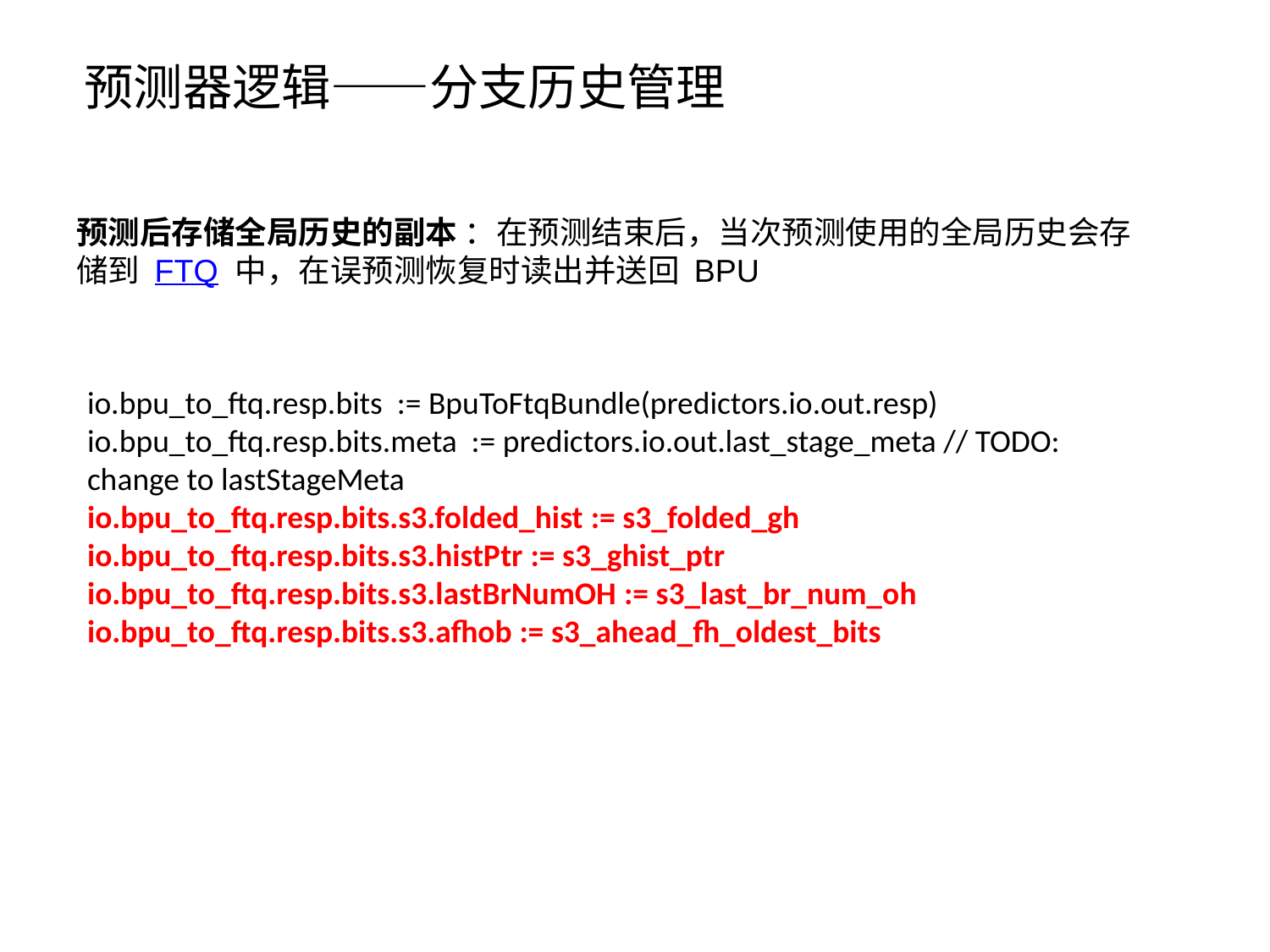

预测器逻辑——分支历史管理
预测后存储全局历史的副本 ：在预测结束后，当次预测使用的全局历史会存储到 FTQ 中，在误预测恢复时读出并送回 BPU

io.bpu_to_ftq.resp.bits  := BpuToFtqBundle(predictors.io.out.resp)
io.bpu_to_ftq.resp.bits.meta  := predictors.io.out.last_stage_meta // TODO: change to lastStageMeta
io.bpu_to_ftq.resp.bits.s3.folded_hist := s3_folded_gh
io.bpu_to_ftq.resp.bits.s3.histPtr := s3_ghist_ptr
io.bpu_to_ftq.resp.bits.s3.lastBrNumOH := s3_last_br_num_oh
io.bpu_to_ftq.resp.bits.s3.afhob := s3_ahead_fh_oldest_bits